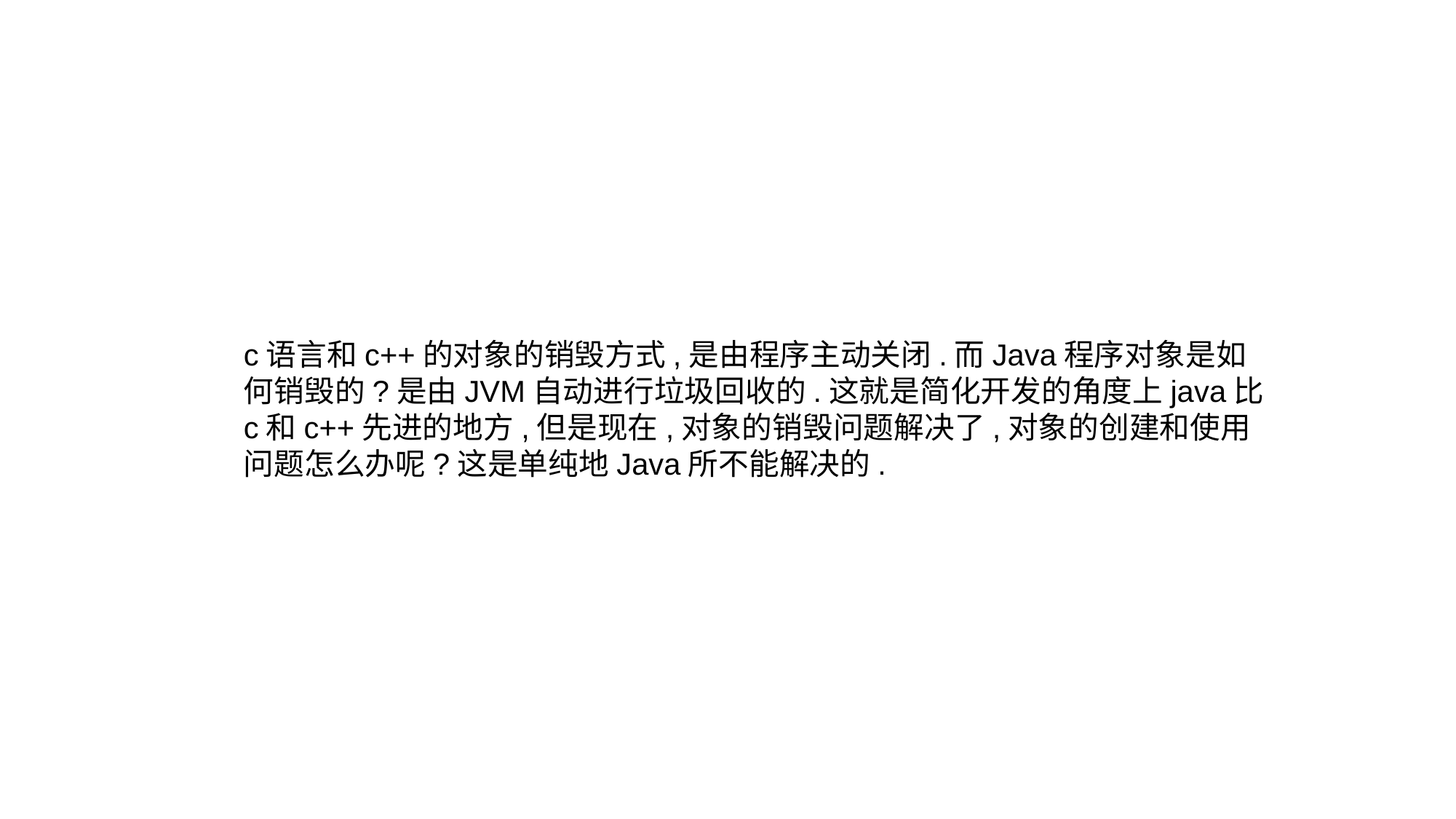

c语言和c++的对象的销毁方式,是由程序主动关闭.而Java程序对象是如何销毁的?是由JVM自动进行垃圾回收的.这就是简化开发的角度上java比c和c++先进的地方,但是现在,对象的销毁问题解决了,对象的创建和使用问题怎么办呢?这是单纯地Java所不能解决的.